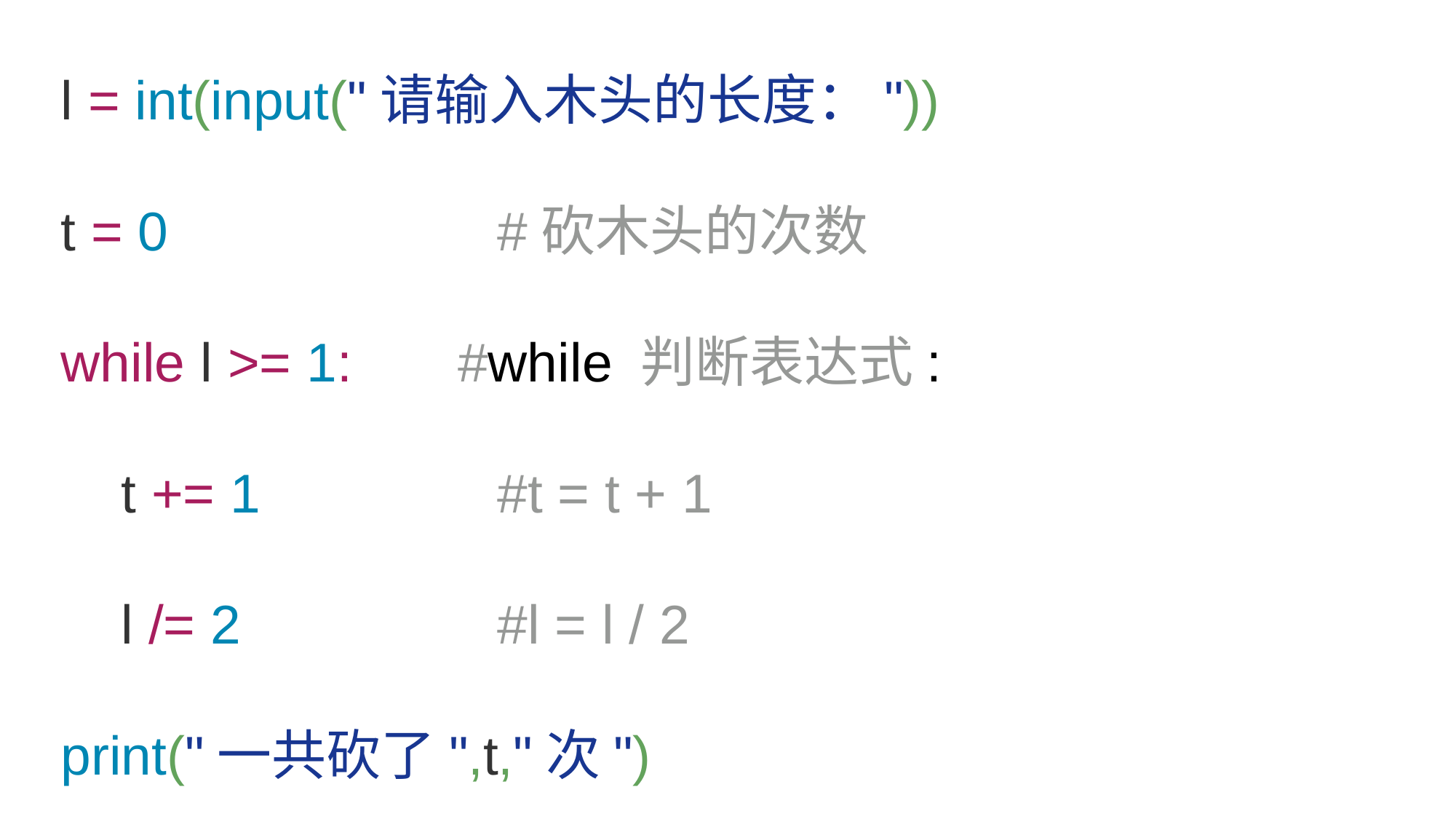

l = int(input("请输入木头的长度："))
t = 0               	#砍木头的次数
while l >= 1:       #while 判断表达式:
    t += 1          	#t = t + 1
    l /= 2          	#l = l / 2
print("一共砍了",t,"次")